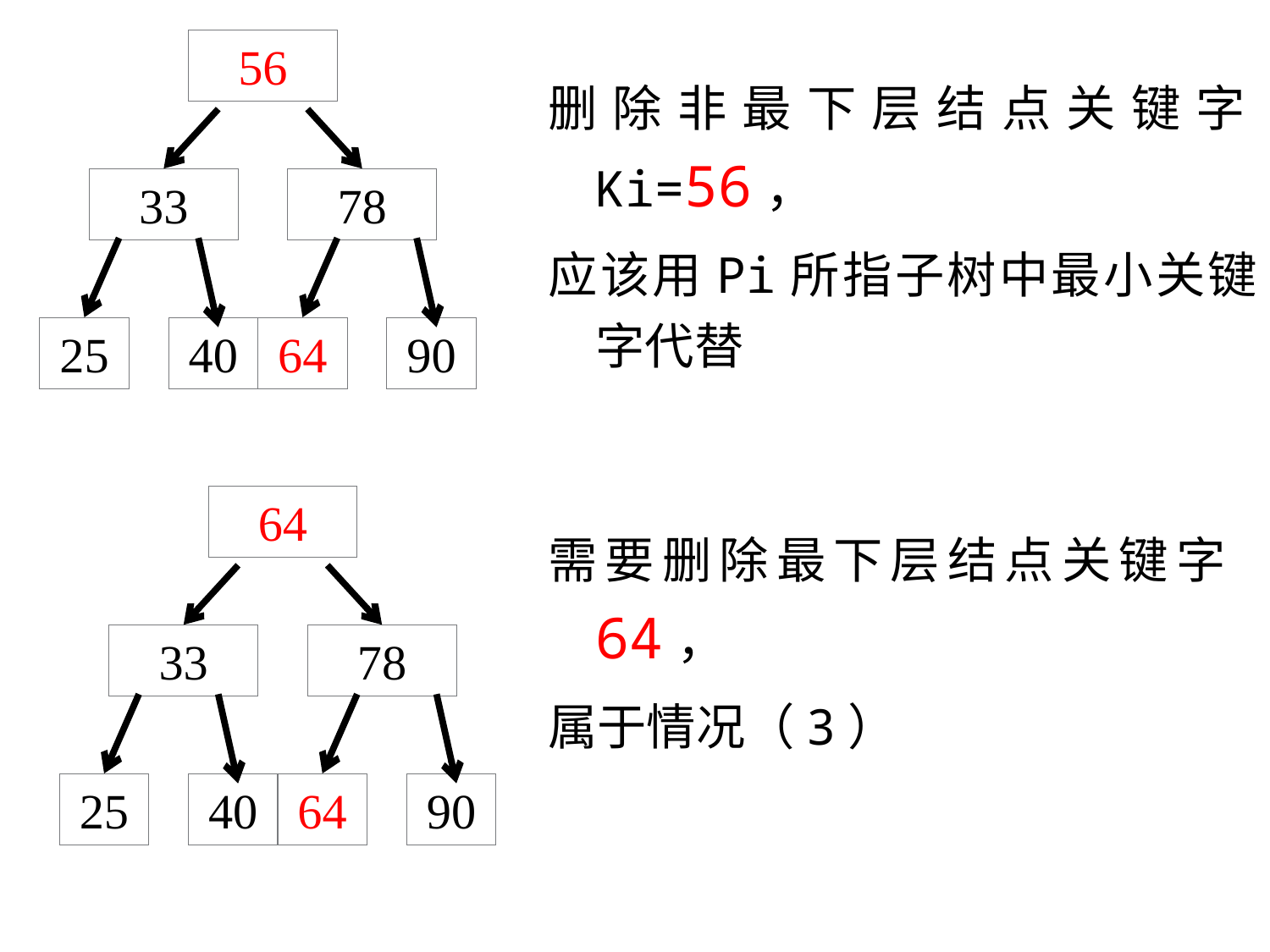

56
33
78
25
40
64
90
删除非最下层结点关键字Ki=56，
应该用Pi所指子树中最小关键字代替
64
33
78
25
40
64
90
需要删除最下层结点关键字64，
属于情况（3）